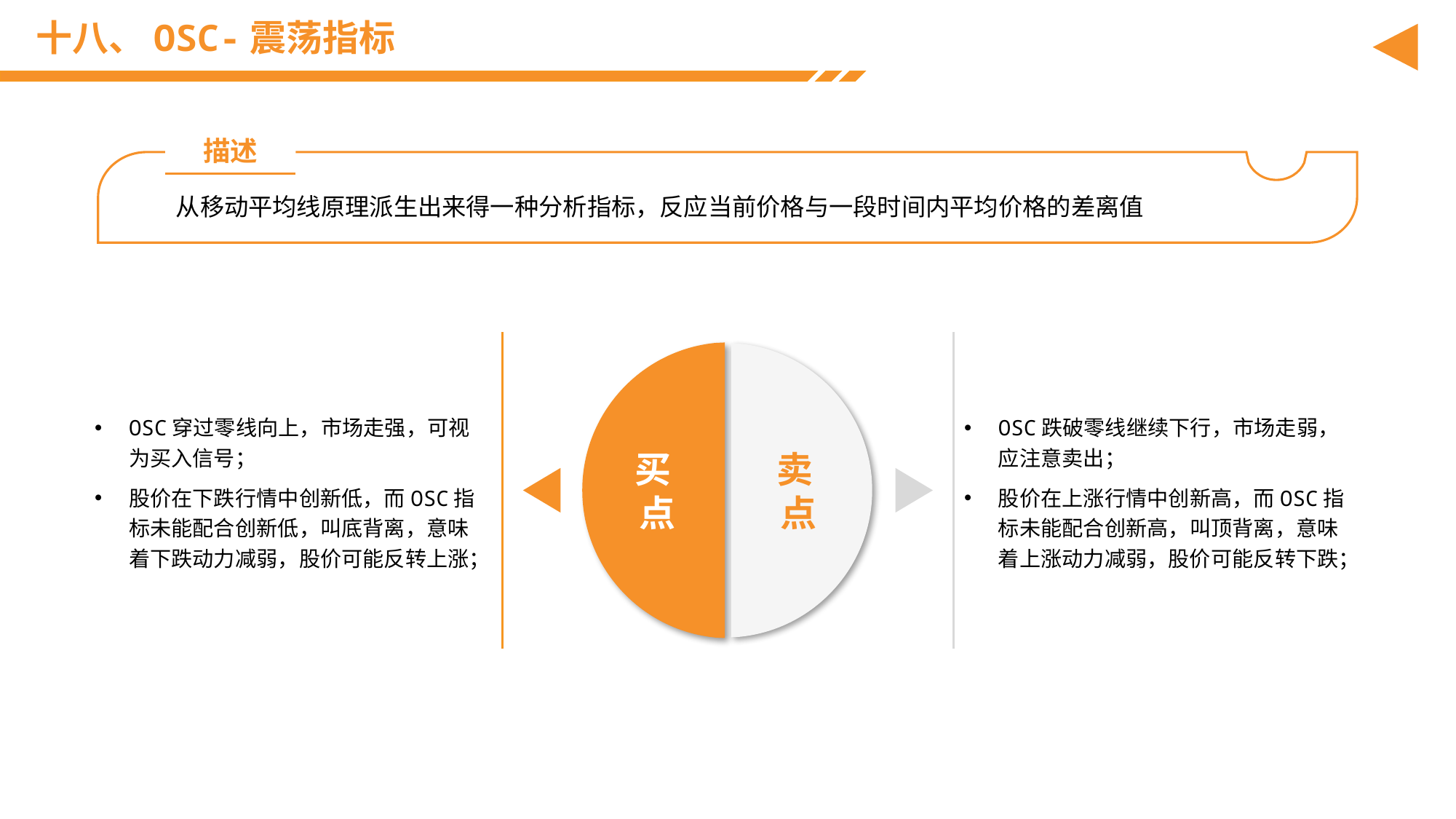

# 十八、OSC-震荡指标

描述

从移动平均线原理派生出来得一种分析指标，反应当前价格与一段时间内平均价格的差离值
OSC穿过零线向上，市场走强，可视为买入信号；
股价在下跌行情中创新低，而OSC指标未能配合创新低，叫底背离，意味着下跌动力减弱，股价可能反转上涨；
OSC跌破零线继续下行，市场走弱，应注意卖出；
股价在上涨行情中创新高，而OSC指标未能配合创新高，叫顶背离，意味着上涨动力减弱，股价可能反转下跌；

买
点
卖
点